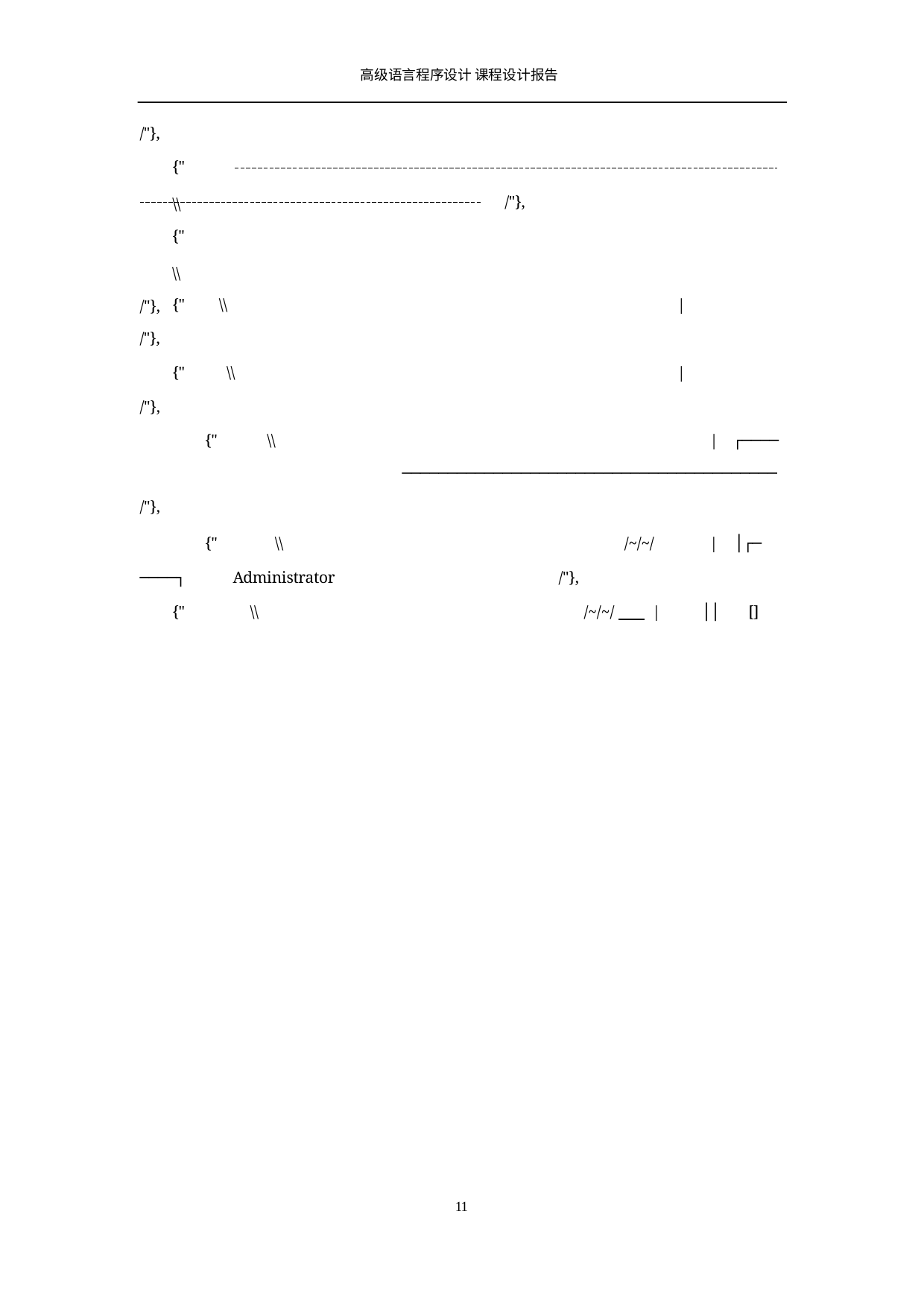

高级语言程序设计 课程设计报告

/"},

{"	\\

/"},

{"	\\

/"},
{"
\\
|
/"},
{"
\\
|
/"},

{"	\\	|	┌────

─────────────────────────────────────────

/"},
{"
\\
/~/~/
|	│┌─
────┐
Administrator
/"},
{"
\\
/~/~/    |	││	[]
11